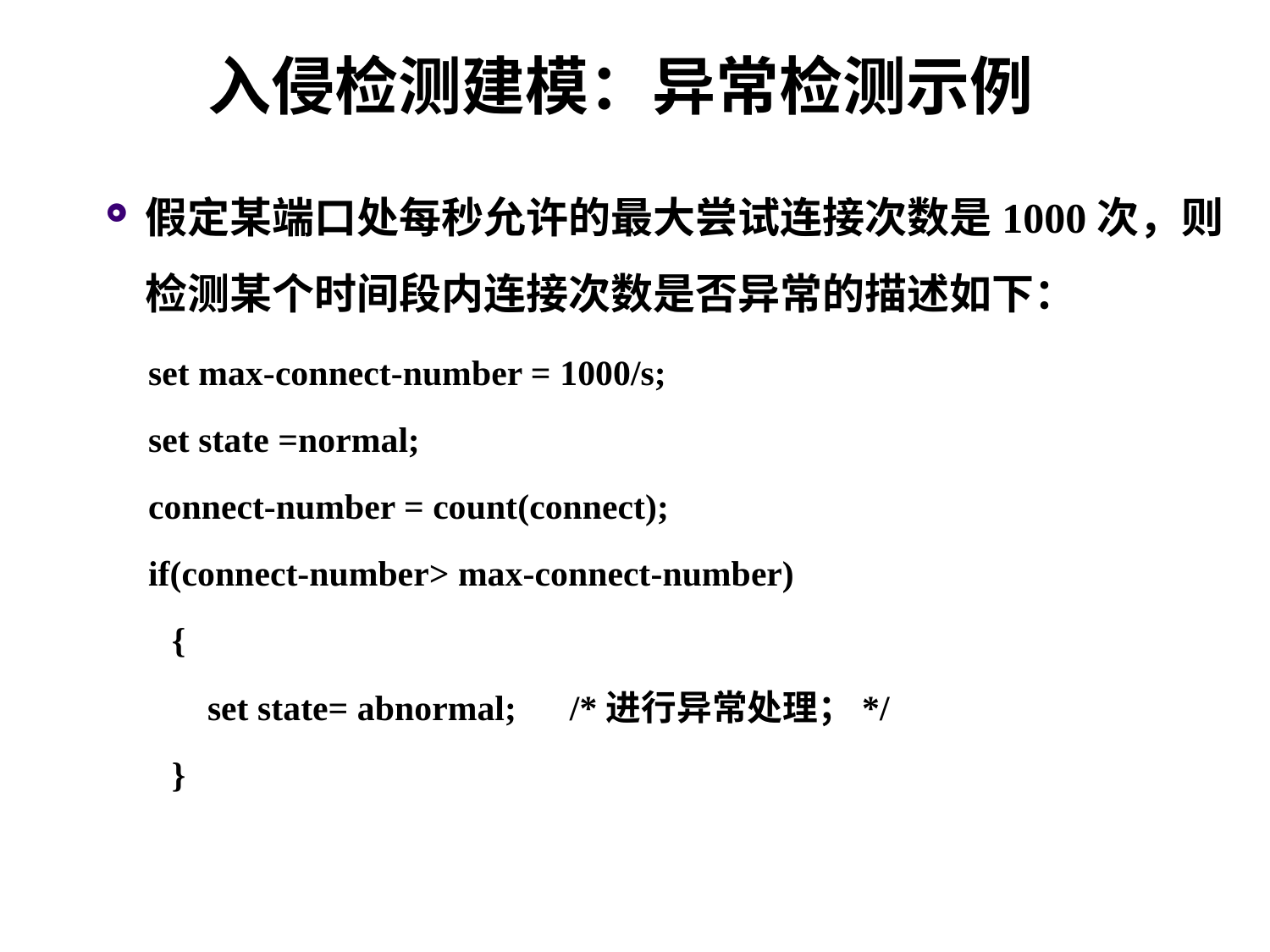

# 入侵检测建模：异常检测示例
假定某端口处每秒允许的最大尝试连接次数是1000次，则检测某个时间段内连接次数是否异常的描述如下：
 	         set max-connect-number = 1000/s;
	         set state =normal;
	         connect-number = count(connect);
	         if(connect-number> max-connect-number)
             {
                 set state= abnormal;      /*进行异常处理；*/
             }